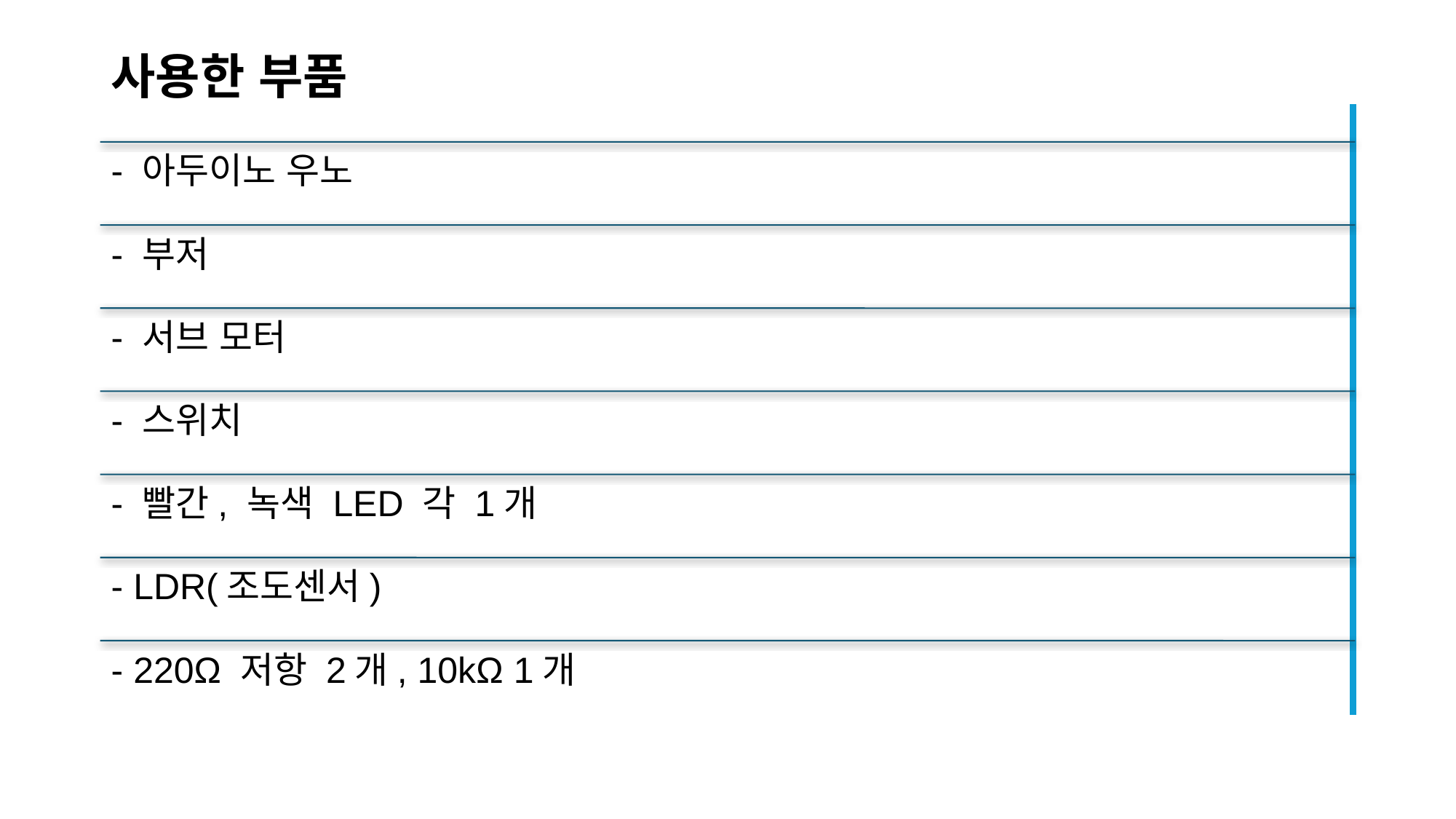

# 사용한 부품
- 아두이노 우노
- 부저
- 서브 모터
- 스위치
- 빨간, 녹색 LED 각 1개
- LDR(조도센서)
- 220Ω 저항 2개, 10kΩ 1개